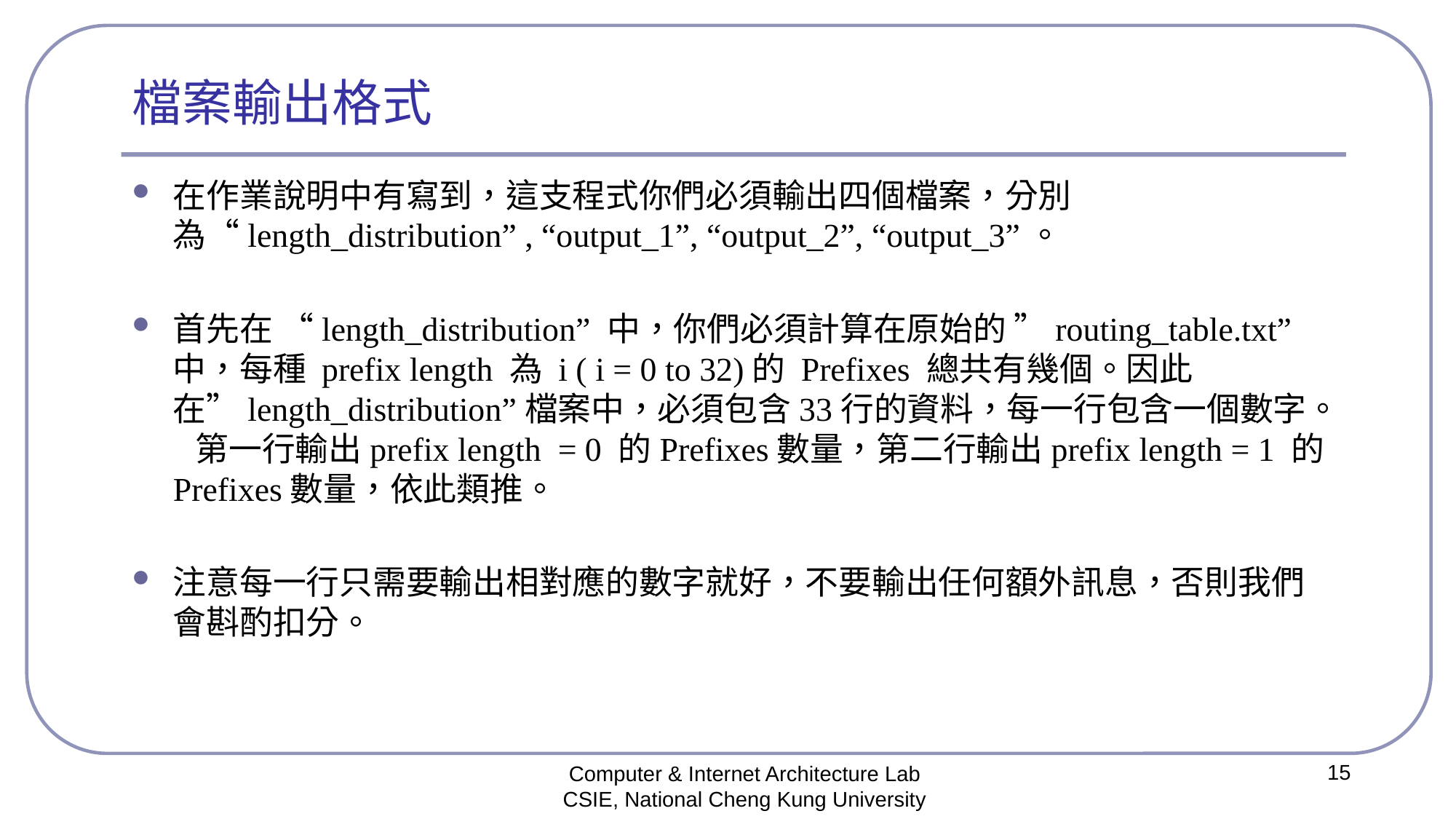

# 檔案輸出格式
在作業說明中有寫到，這支程式你們必須輸出四個檔案，分別為“length_distribution” , “output_1”, “output_2”, “output_3”。

首先在 “length_distribution” 中，你們必須計算在原始的 ”routing_table.txt” 中，每種 prefix length 為 i ( i = 0 to 32)的 Prefixes 總共有幾個。因此在”length_distribution”檔案中，必須包含33行的資料，每一行包含一個數字。   第一行輸出prefix length  = 0 的Prefixes數量，第二行輸出prefix length = 1 的 Prefixes數量，依此類推。

注意每一行只需要輸出相對應的數字就好，不要輸出任何額外訊息，否則我們會斟酌扣分。

15
Computer & Internet Architecture Lab
CSIE, National Cheng Kung University